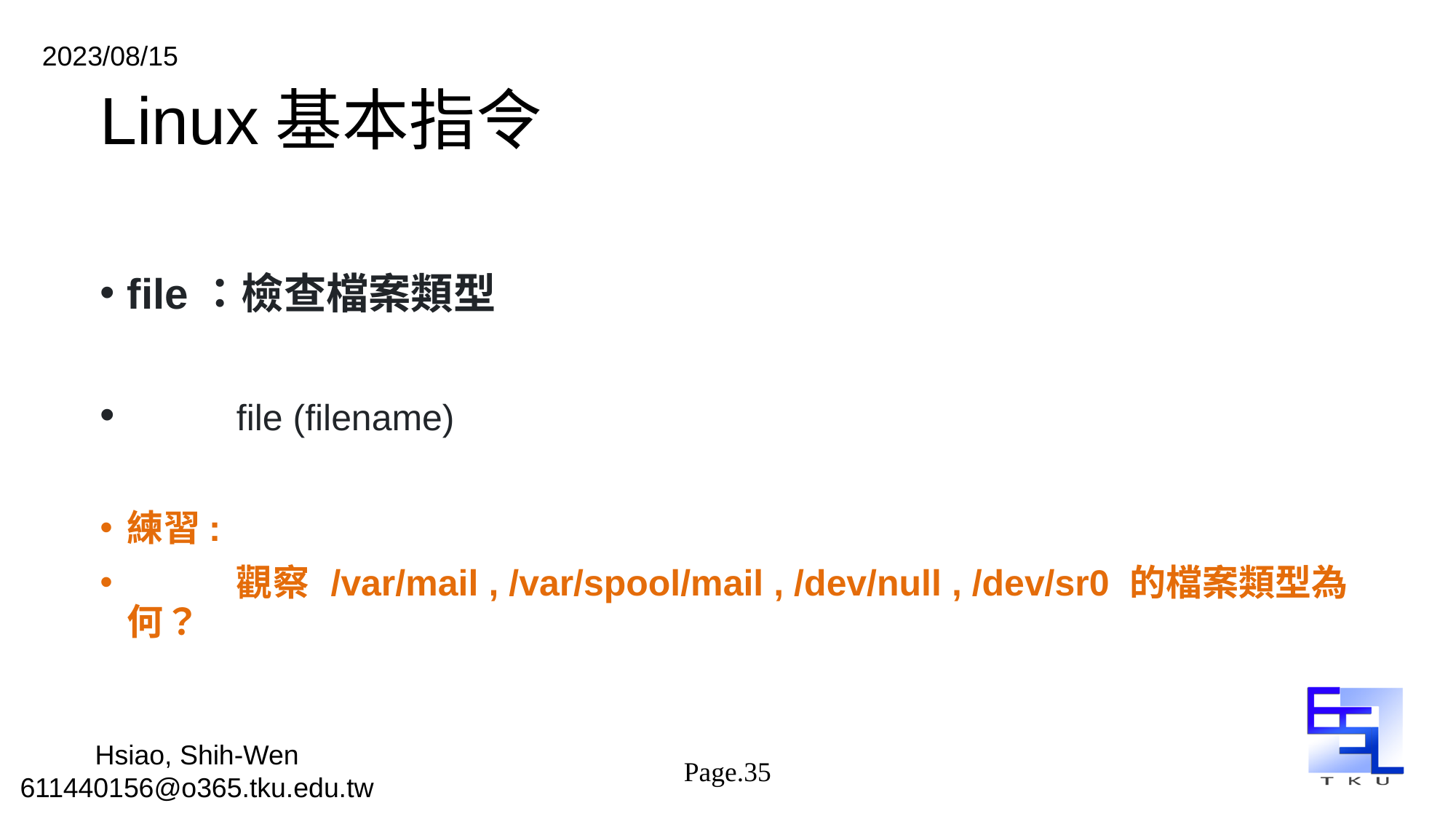

# Linux基本指令

file：檢查檔案類型

	file (filename)

練習:
	觀察 /var/mail , /var/spool/mail , /dev/null , /dev/sr0 的檔案類型為何？